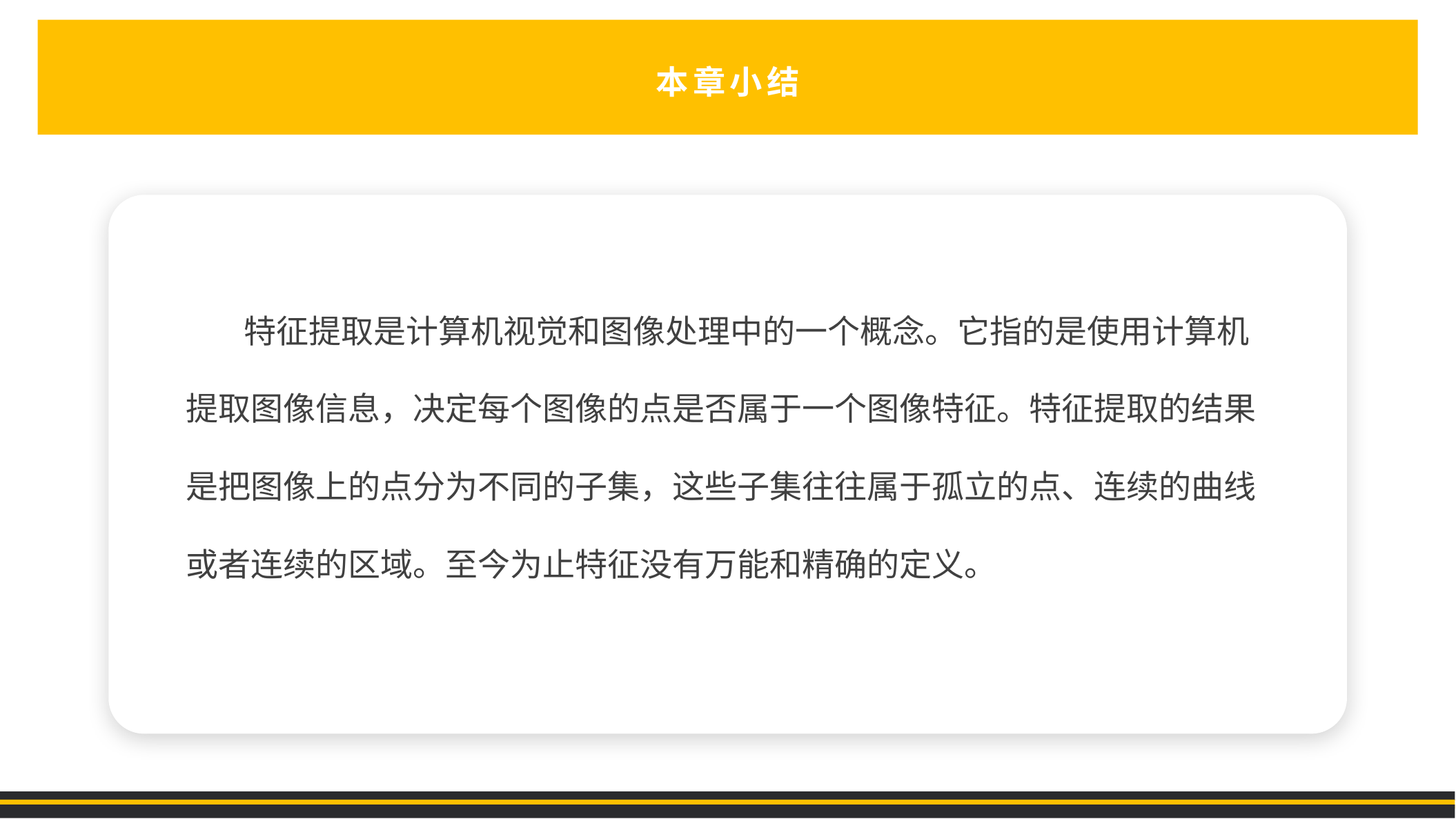

本章小结

       特征提取是计算机视觉和图像处理中的一个概念。它指的是使用计算机提取图像信息，决定每个图像的点是否属于一个图像特征。特征提取的结果是把图像上的点分为不同的子集，这些子集往往属于孤立的点、连续的曲线或者连续的区域。至今为止特征没有万能和精确的定义。